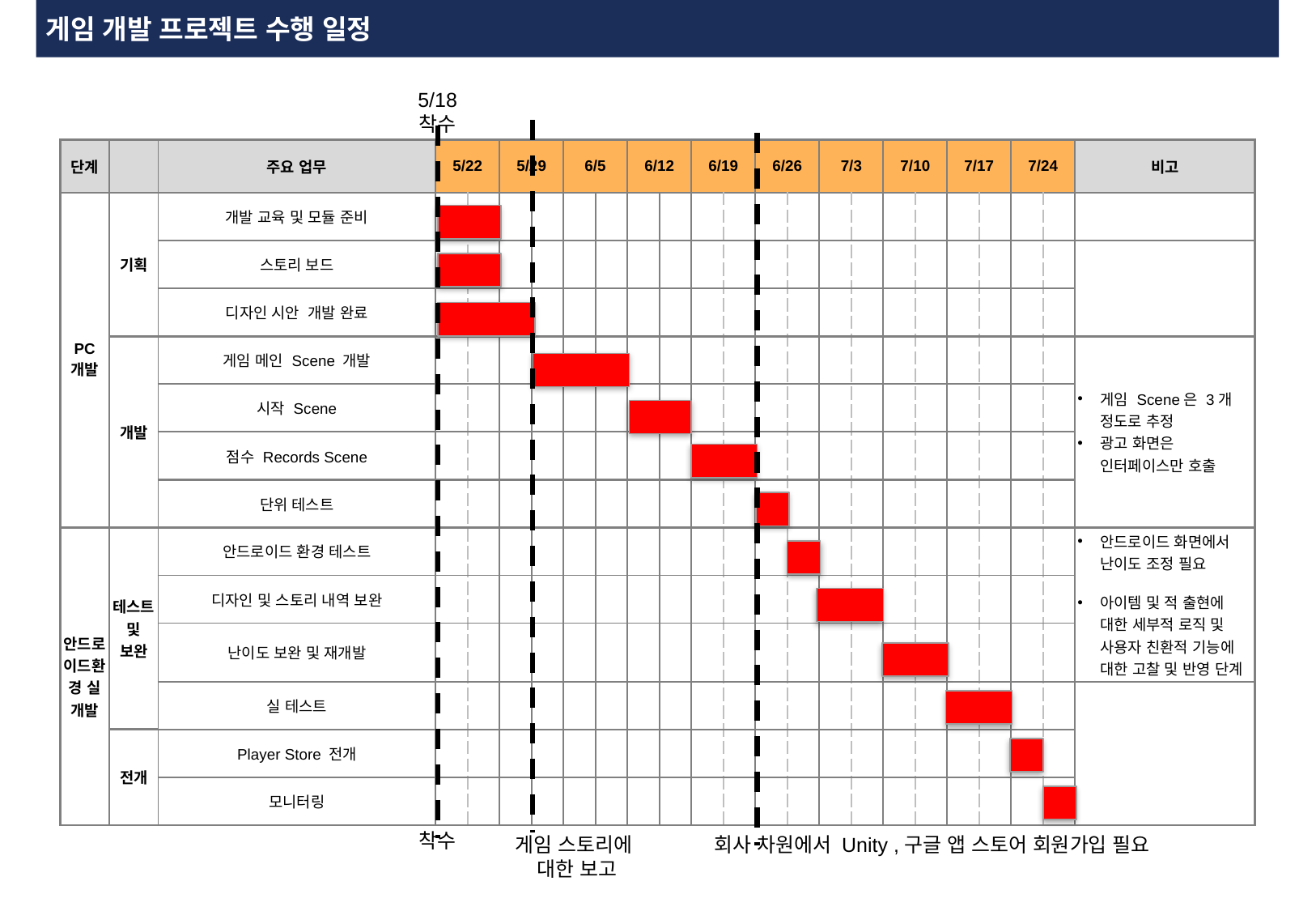

# 게임 개발 프로젝트 수행 일정

5/18 착수
| 단계 |  | 주요 업무 | 5/22 |  | 5/29 |  | 6/5 |  | 6/12 |  | 6/19 |  | 6/26 |  | 7/3 |  | 7/10 |  | 7/17 |  | 7/24 |  | 비고 |
| --- | --- | --- | --- | --- | --- | --- | --- | --- | --- | --- | --- | --- | --- | --- | --- | --- | --- | --- | --- | --- | --- | --- | --- |
| PC 개발 | 기획 | 개발 교육 및 모듈 준비 |  |  |  |  |  |  |  |  |  |  |  |  |  |  |  |  |  |  |  |  |  |
|  |  | 스토리 보드 |  |  |  |  |  |  |  |  |  |  |  |  |  |  |  |  |  |  |  |  |  |
|  |  | 디자인 시안 개발 완료 |  |  |  |  |  |  |  |  |  |  |  |  |  |  |  |  |  |  |  |  |  |
|  | 개발 | 게임 메인 Scene 개발 |  |  |  |  |  |  |  |  |  |  |  |  |  |  |  |  |  |  |  |  | 게임 Scene은 3개 정도로 추정 광고 화면은 인터페이스만 호출 |
|  |  | 시작 Scene |  |  |  |  |  |  |  |  |  |  |  |  |  |  |  |  |  |  |  |  |  |
|  |  | 점수 Records Scene |  |  |  |  |  |  |  |  |  |  |  |  |  |  |  |  |  |  |  |  |  |
|  |  | 단위 테스트 |  |  |  |  |  |  |  |  |  |  |  |  |  |  |  |  |  |  |  |  |  |
| 안드로이드환경 실 개발 | 테스트 및 보완 | 안드로이드 환경 테스트 |  |  |  |  |  |  |  |  |  |  |  |  |  |  |  |  |  |  |  |  | 안드로이드 화면에서 난이도 조정 필요 아이템 및 적 출현에 대한 세부적 로직 및 사용자 친환적 기능에 대한 고찰 및 반영 단계 |
|  |  | 디자인 및 스토리 내역 보완 |  |  |  |  |  |  |  |  |  |  |  |  |  |  |  |  |  |  |  |  |  |
|  |  | 난이도 보완 및 재개발 |  |  |  |  |  |  |  |  |  |  |  |  |  |  |  |  |  |  |  |  |  |
|  |  | 실 테스트 |  |  |  |  |  |  |  |  |  |  |  |  |  |  |  |  |  |  |  |  |  |
|  | 전개 | Player Store 전개 |  |  |  |  |  |  |  |  |  |  |  |  |  |  |  |  |  |  |  |  |  |
|  |  | 모니터링 |  |  |  |  |  |  |  |  |  |  |  |  |  |  |  |  |  |  |  |  |  |

착수
회사 차원에서 Unity ,구글 앱 스토어 회원가입 필요
게임 스토리에
대한 보고